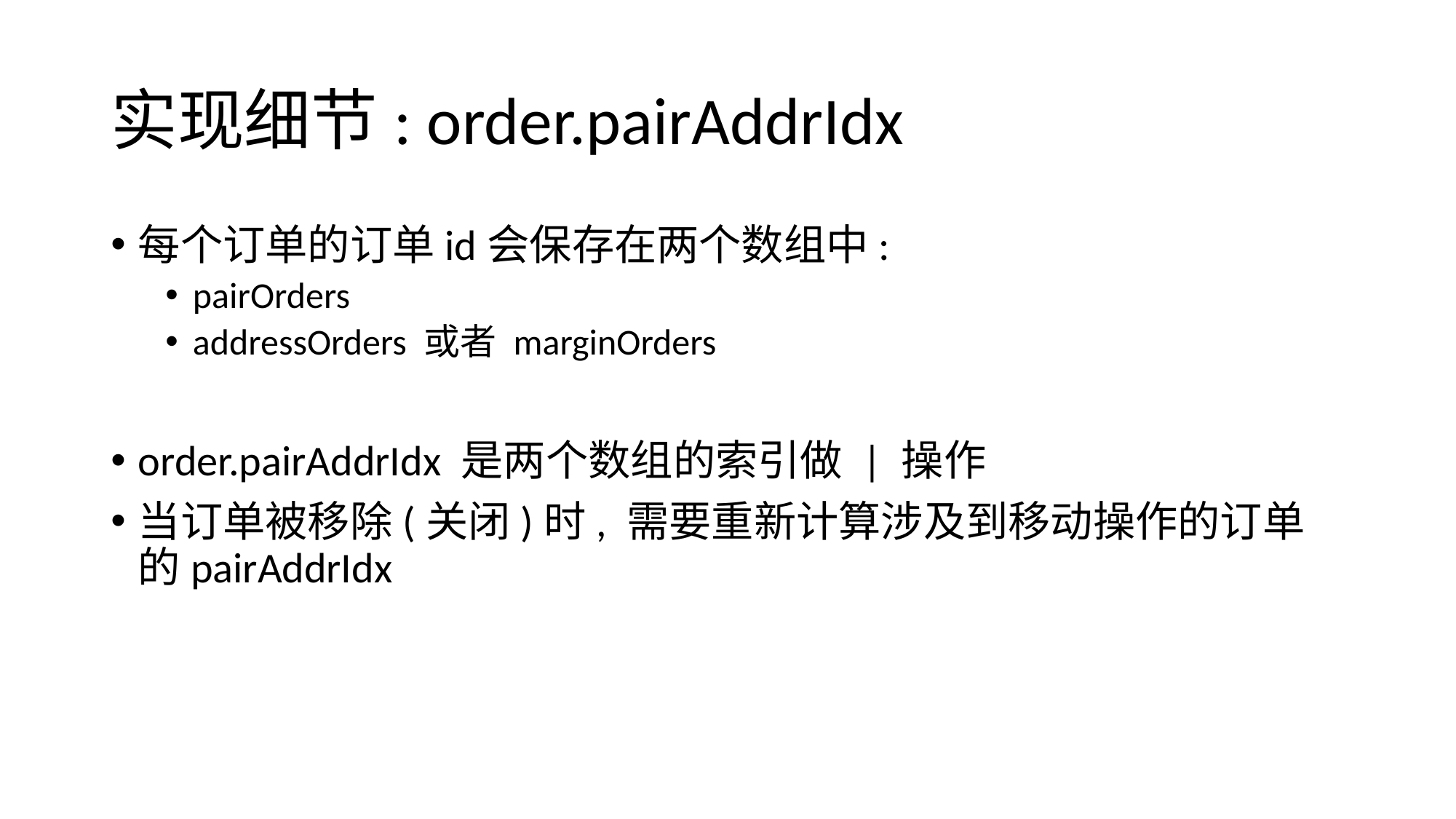

# 实现细节: order.pairAddrIdx
每个订单的订单id会保存在两个数组中:
pairOrders
addressOrders 或者 marginOrders

order.pairAddrIdx 是两个数组的索引做 | 操作
当订单被移除(关闭)时, 需要重新计算涉及到移动操作的订单的pairAddrIdx